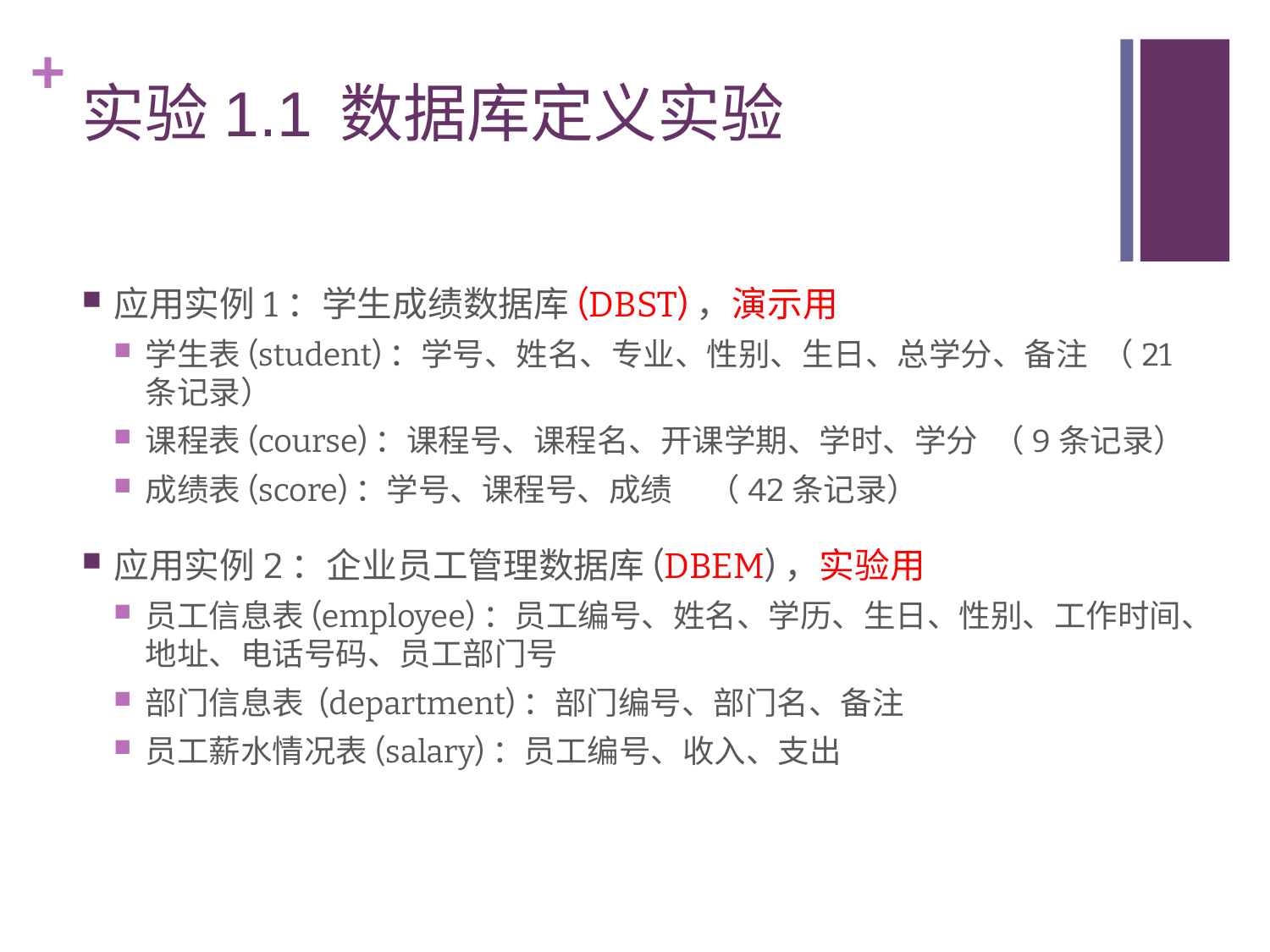

# 实验1.1 数据库定义实验
应用实例1：学生成绩数据库(DBST)，演示用
学生表(student)：学号、姓名、专业、性别、生日、总学分、备注  （21条记录）
课程表(course)：课程号、课程名、开课学期、学时、学分  （9条记录）
成绩表(score)：学号、课程号、成绩     （42条记录）
应用实例2：企业员工管理数据库(DBEM)，实验用
员工信息表(employee)：员工编号、姓名、学历、生日、性别、工作时间、地址、电话号码、员工部门号
部门信息表 (department)：部门编号、部门名、备注
员工薪水情况表(salary)：员工编号、收入、支出